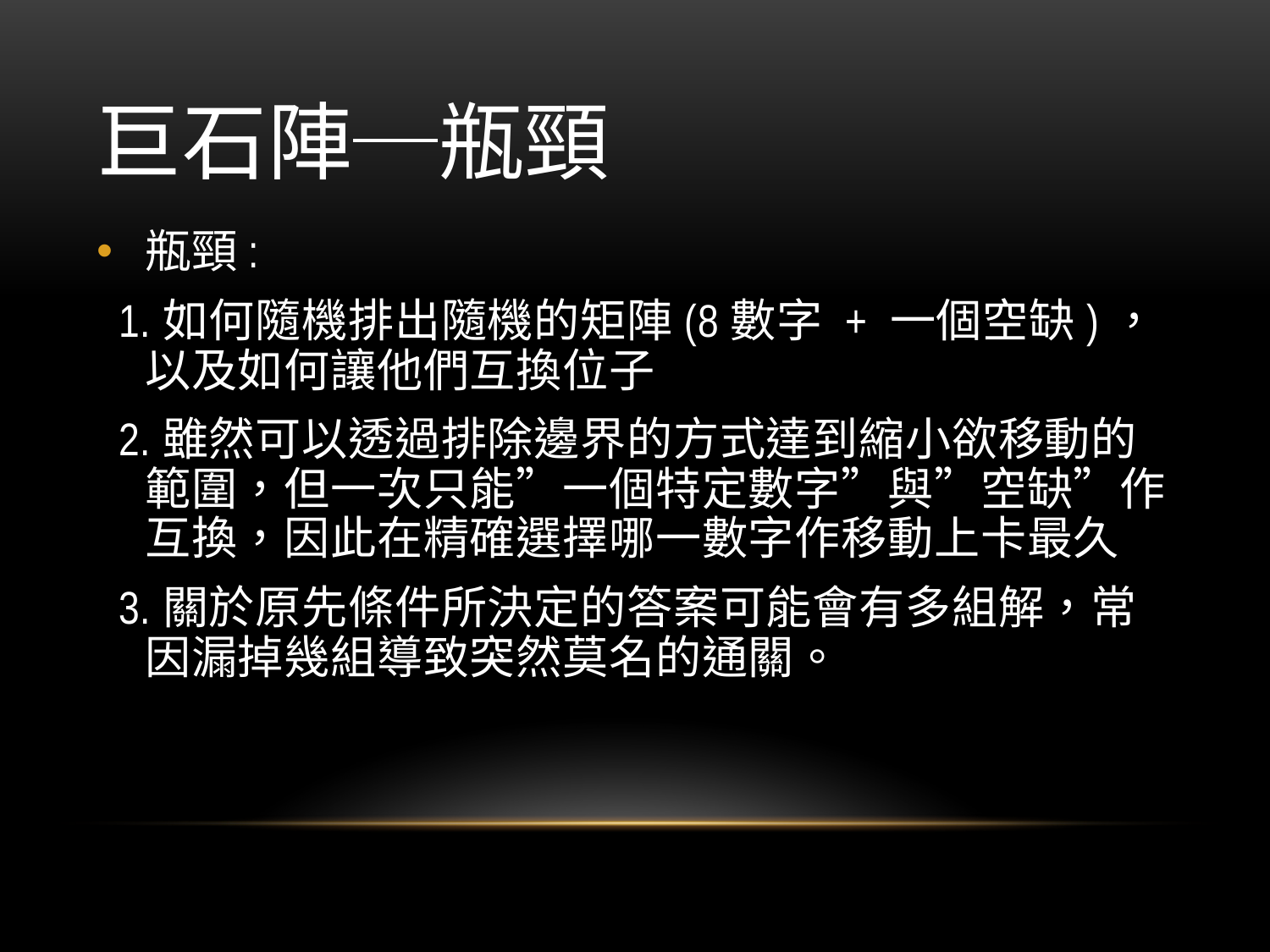

# 巨石陣─瓶頸
瓶頸:
  1.如何隨機排出隨機的矩陣(8數字 + 一個空缺)，以及如何讓他們互換位子
  2.雖然可以透過排除邊界的方式達到縮小欲移動的範圍，但一次只能”一個特定數字”與”空缺”作互換，因此在精確選擇哪一數字作移動上卡最久
  3.關於原先條件所決定的答案可能會有多組解，常因漏掉幾組導致突然莫名的通關。